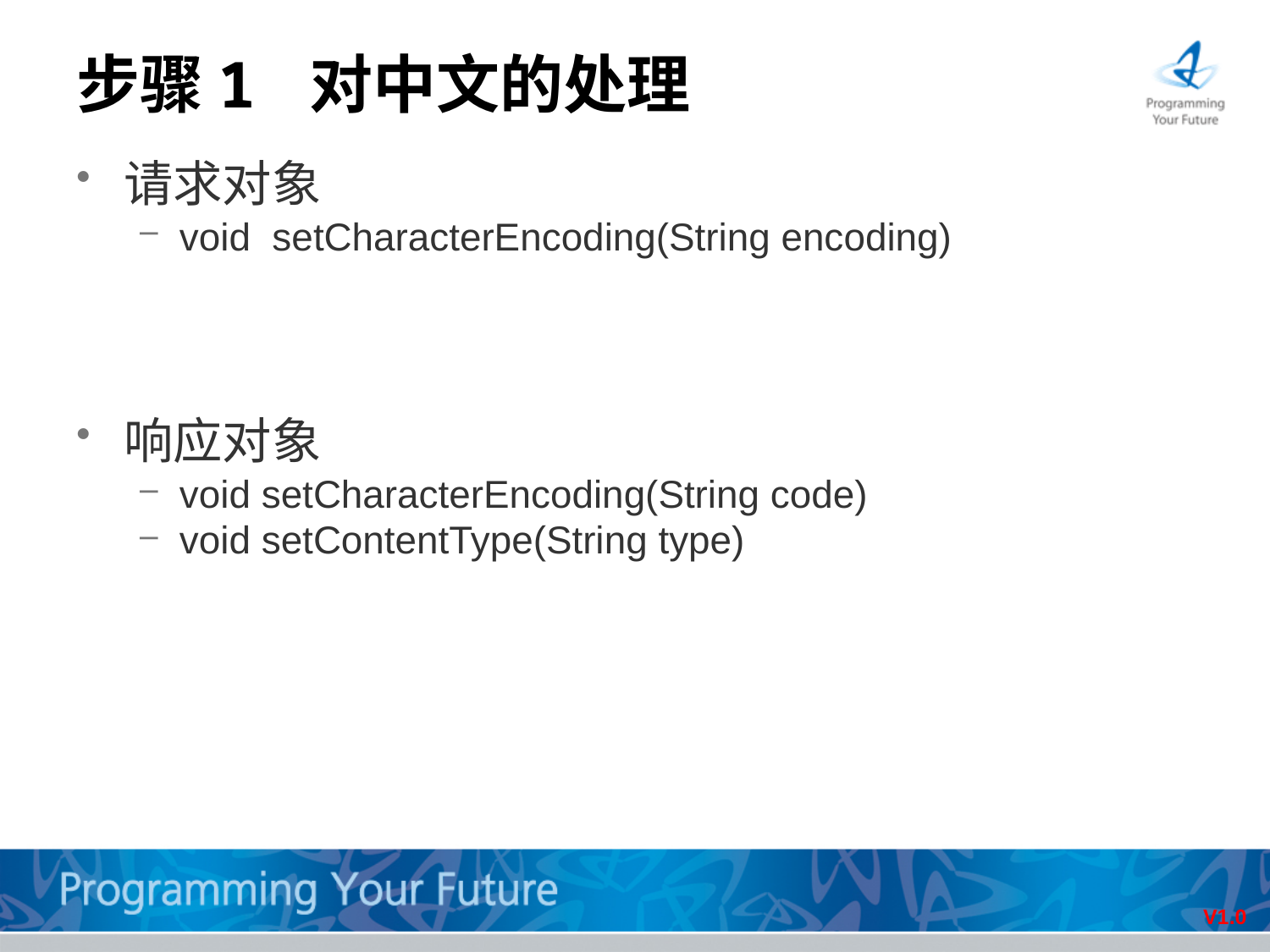

# 步骤1 对中文的处理
请求对象
void  setCharacterEncoding(String encoding)

响应对象
void setCharacterEncoding(String code)
void setContentType(String type)